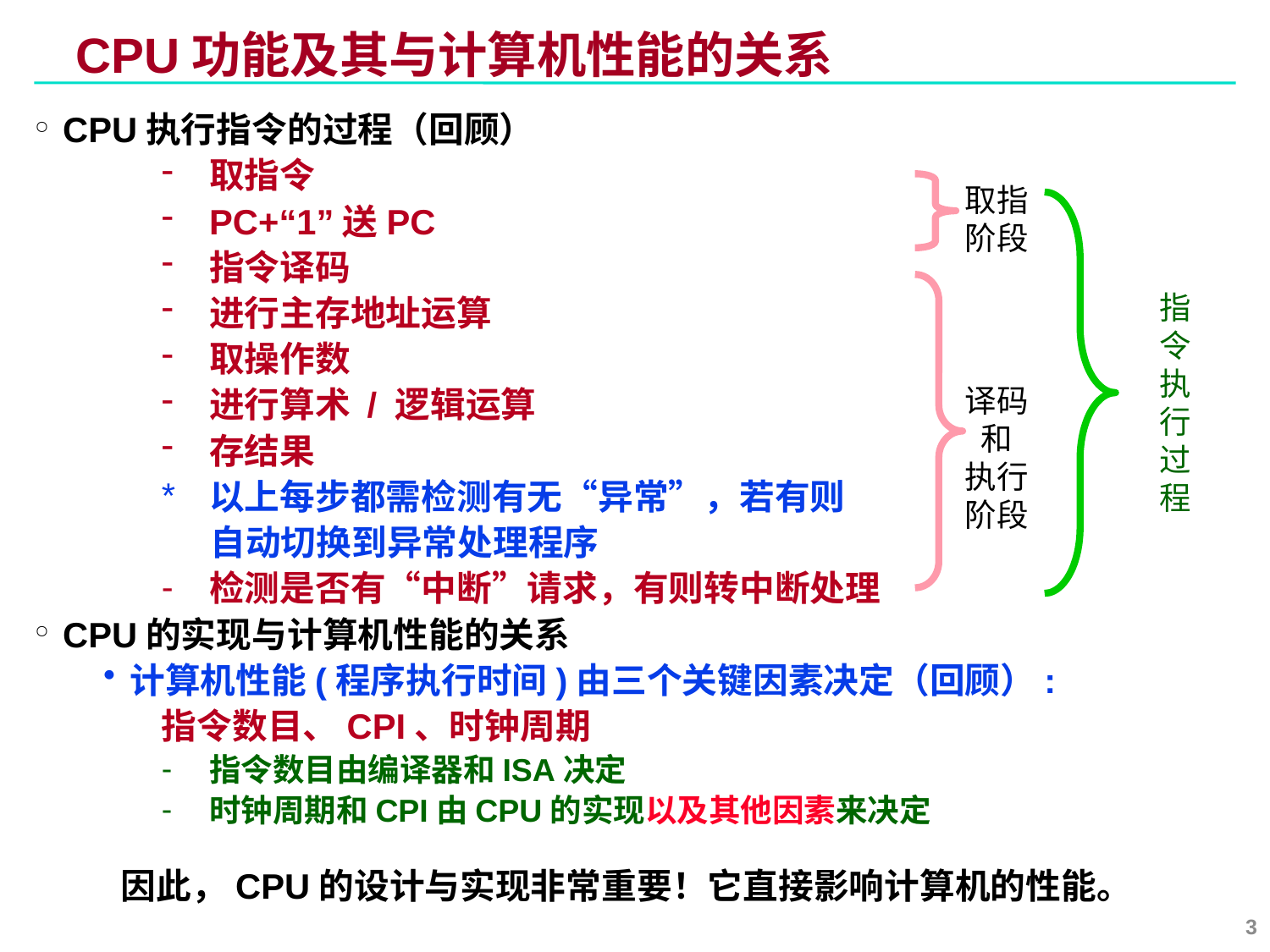

# CPU功能及其与计算机性能的关系
CPU执行指令的过程（回顾）
取指令
PC+“1”送PC
指令译码
进行主存地址运算
取操作数
进行算术 / 逻辑运算
存结果
以上每步都需检测有无“异常”，若有则
     自动切换到异常处理程序
检测是否有“中断”请求，有则转中断处理
CPU的实现与计算机性能的关系
计算机性能(程序执行时间)由三个关键因素决定（回顾）:
指令数目、CPI、时钟周期
指令数目由编译器和ISA决定
时钟周期和CPI由CPU的实现以及其他因素来决定

取指阶段

指令执行过程

译码和
执行阶段
因此，CPU的设计与实现非常重要！它直接影响计算机的性能。
3